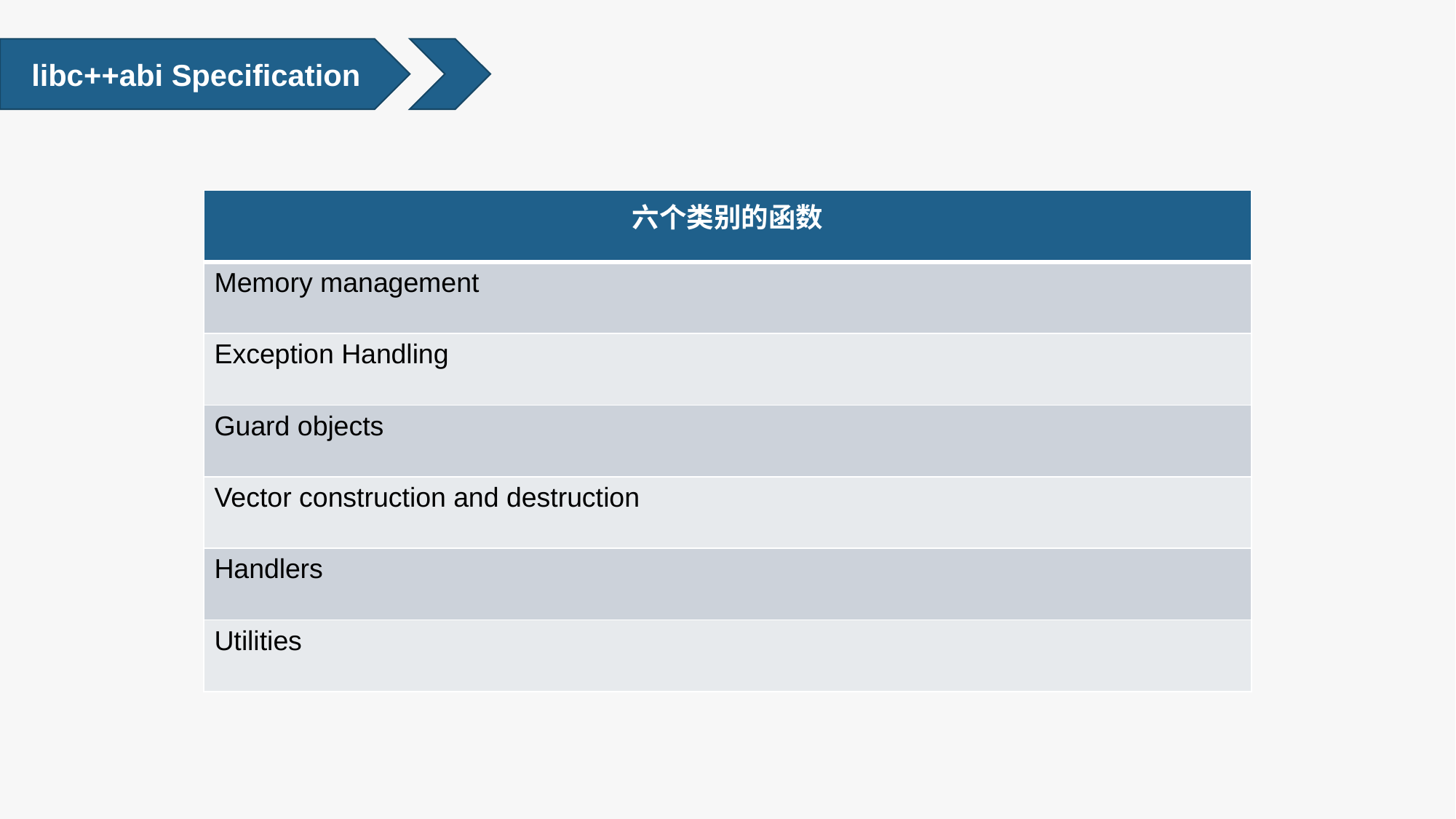

libc++abi Specification

| 六个类别的函数 |
| --- |
| Memory management |
| Exception Handling |
| Guard objects |
| Vector construction and destruction |
| Handlers |
| Utilities |